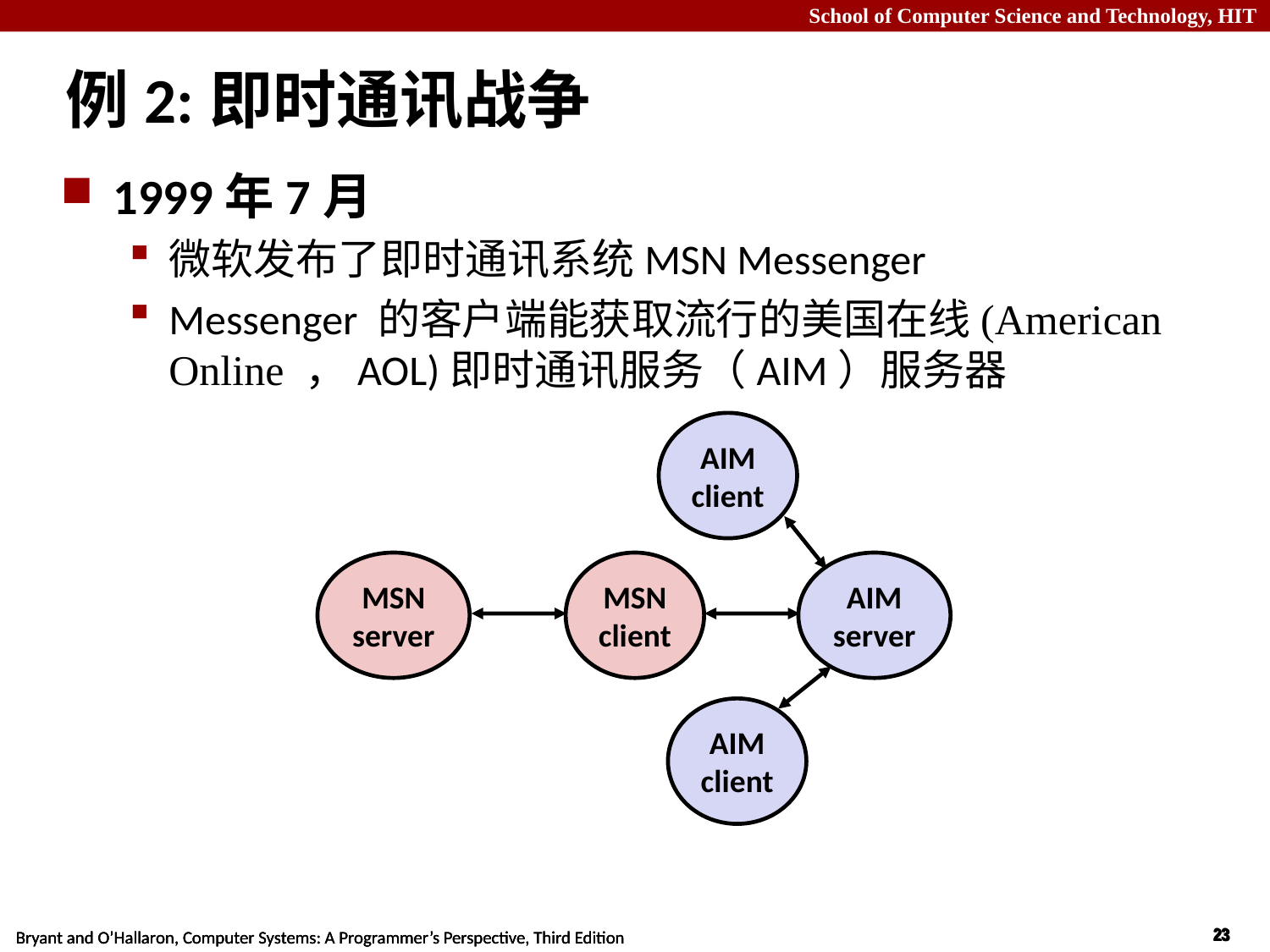

# 例2:即时通讯战争
1999年7月
微软发布了即时通讯系统MSN Messenger
Messenger 的客户端能获取流行的美国在线(American Online ，AOL)即时通讯服务（AIM）服务器

AIM
client

MSN
server
MSN
client
AIM
server

AIM
client